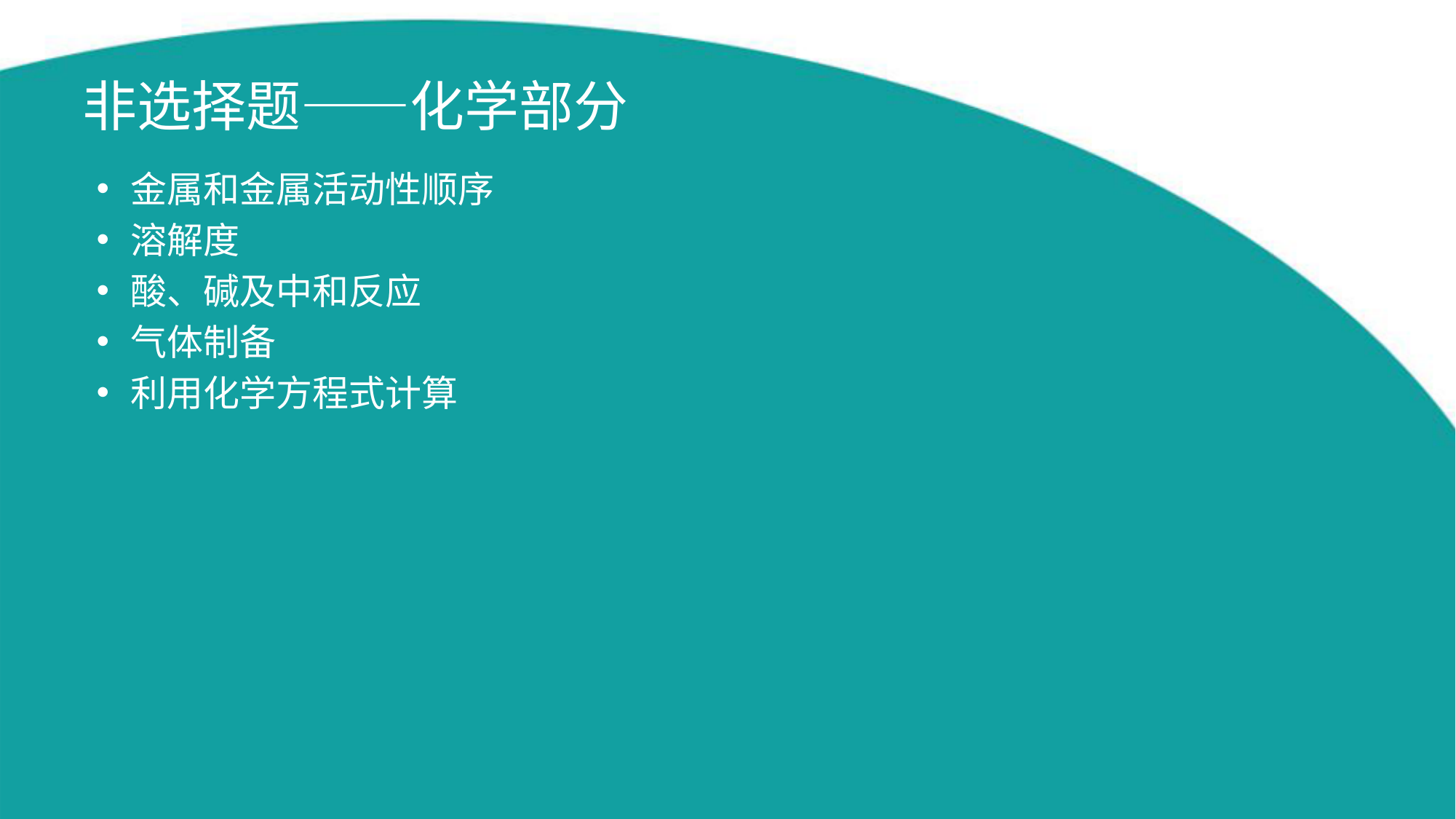

非选择题——化学部分
金属和金属活动性顺序
溶解度
酸、碱及中和反应
气体制备
利用化学方程式计算